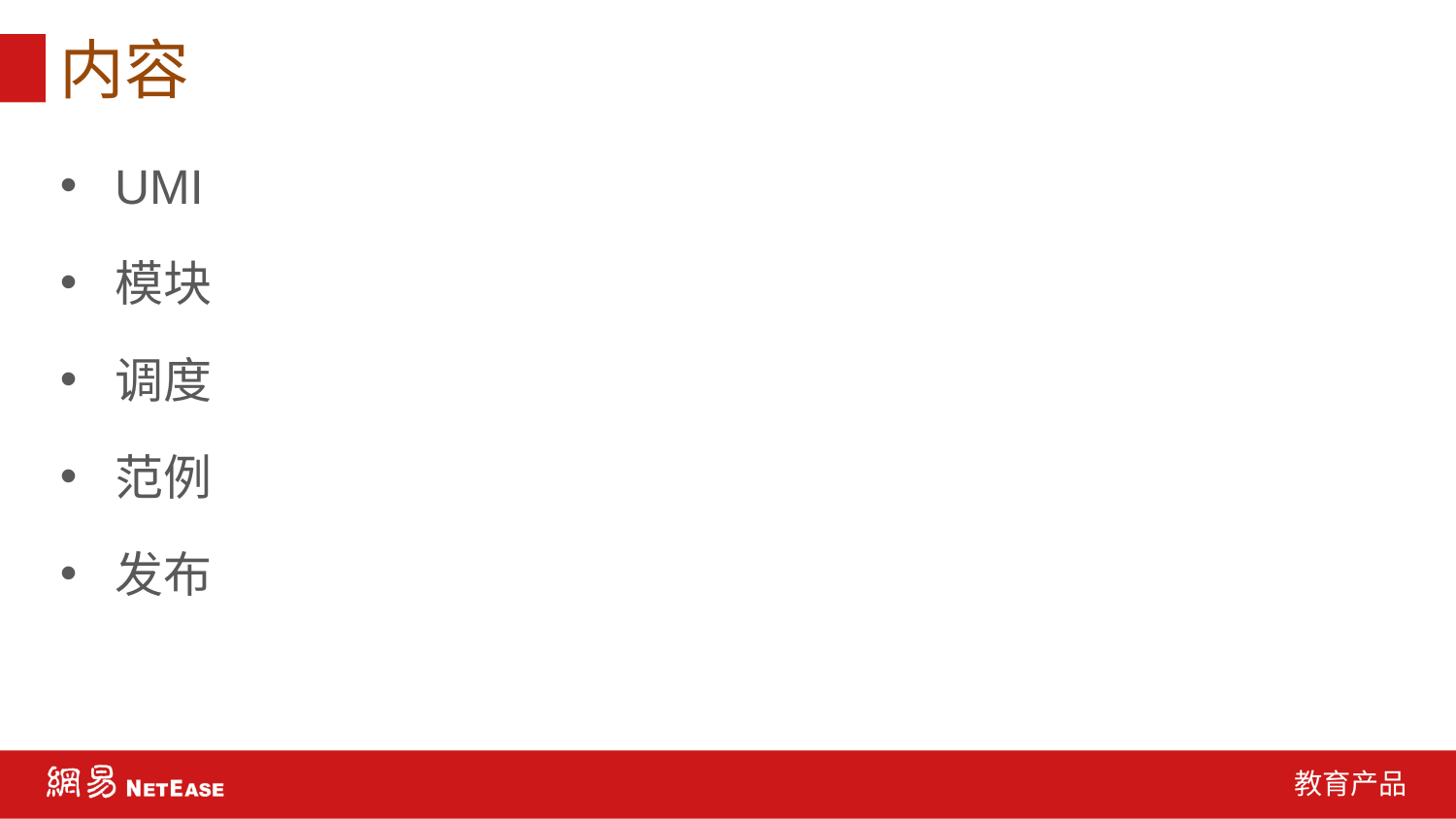

# 内容
UMI
模块
调度
范例
发布

教育产品